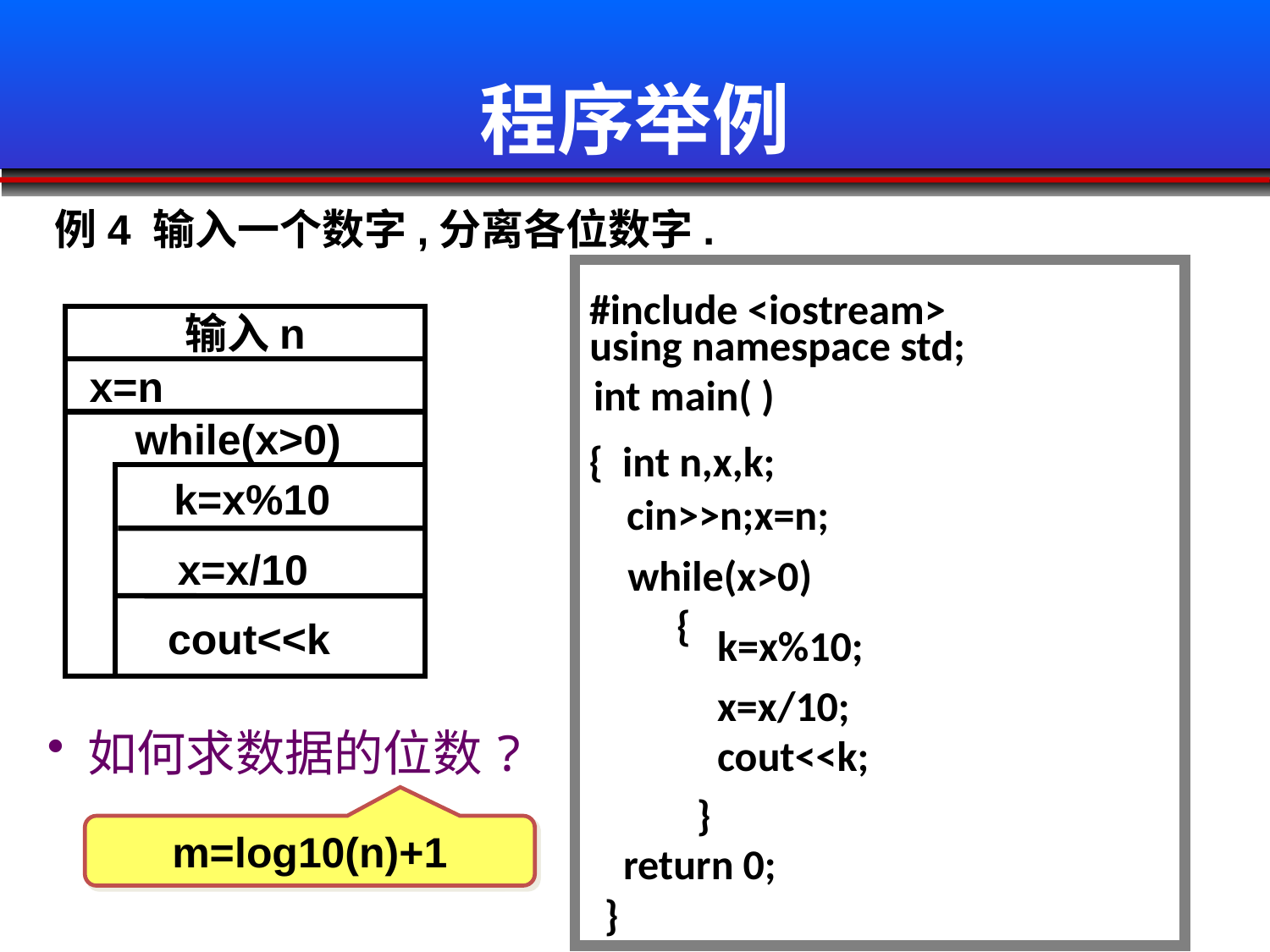

# 程序举例
例4 输入一个数字,分离各位数字.

#include <iostream>
输入n
using namespace std;
 x=n
int main( )
while(x>0)

{  int n,x,k;

k=x%10
   cin>>n;x=n;

x=x/10
   while(x>0)
   {

cout<<k
   k=x%10;
   x=x/10;
 如何求数据的位数?
   cout<<k;
   }
m=log10(n)+1
  return 0;
}